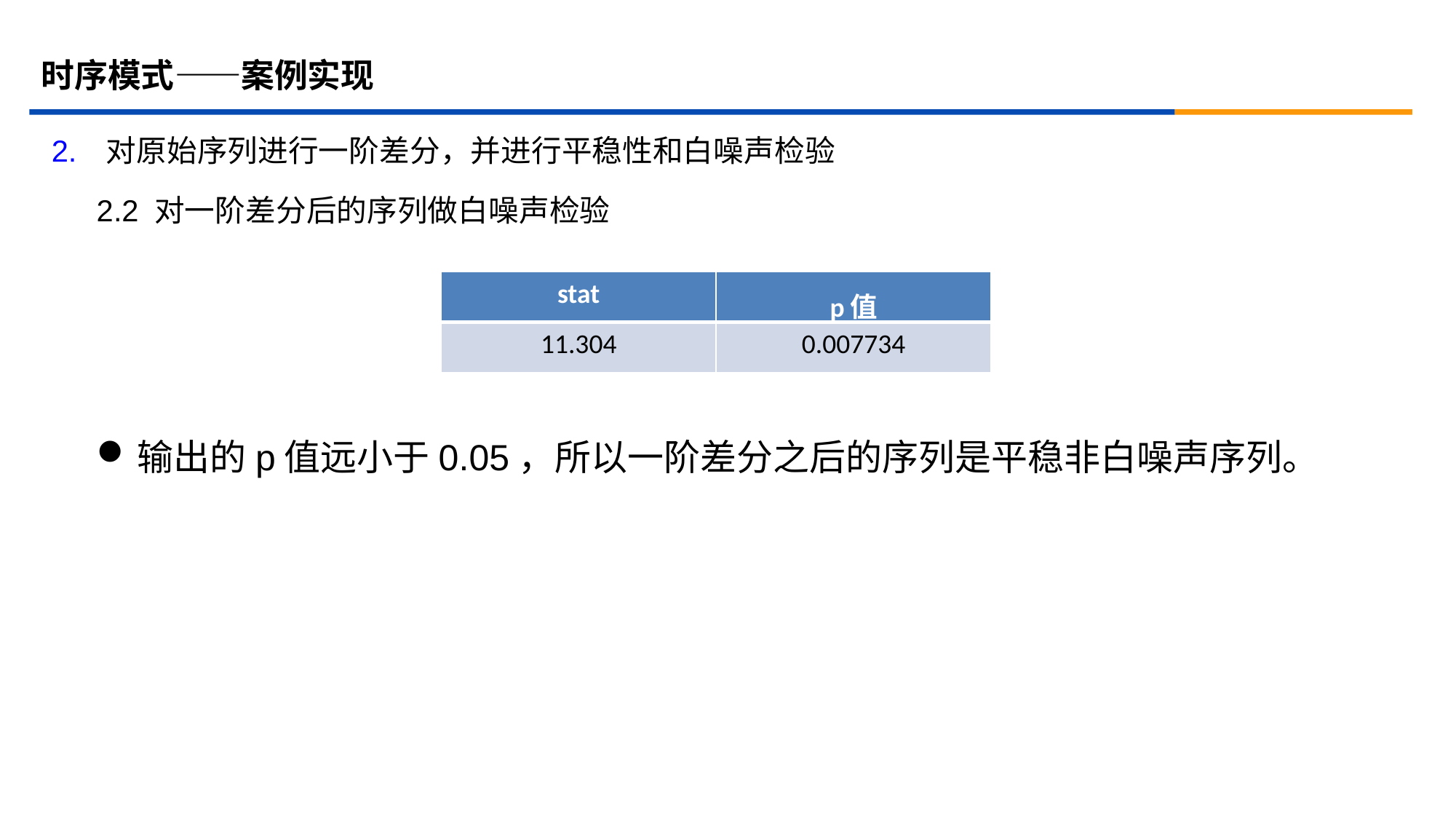

# 时序模式——案例实现

对原始序列进行一阶差分，并进行平稳性和白噪声检验

2.2 对一阶差分后的序列做白噪声检验

输出的p值远小于0.05，所以一阶差分之后的序列是平稳非白噪声序列。
| stat | p值 |
| --- | --- |
| 11.304 | 0.007734 |